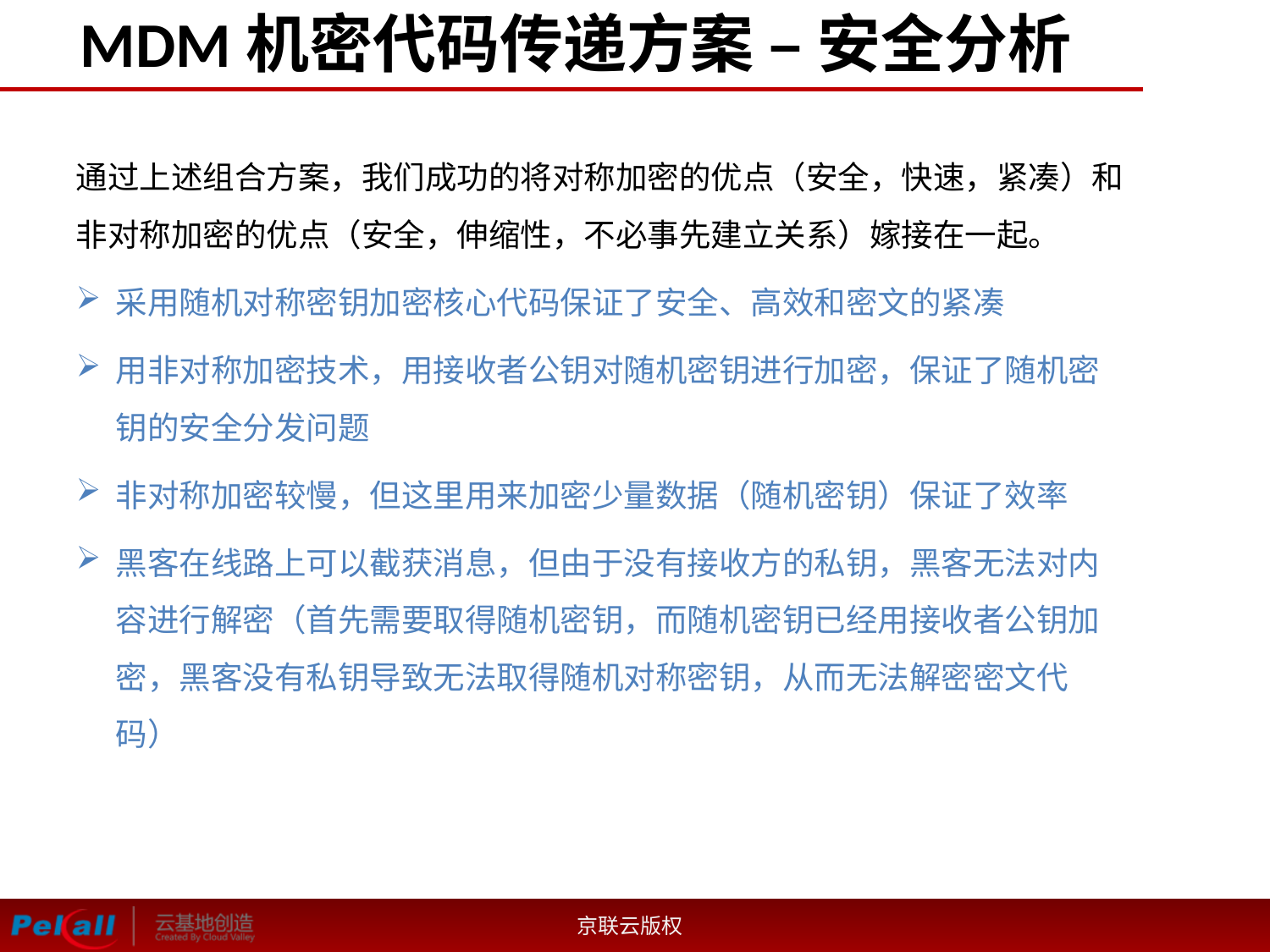

# MDM机密代码传递方案 – 安全分析
通过上述组合方案，我们成功的将对称加密的优点（安全，快速，紧凑）和非对称加密的优点（安全，伸缩性，不必事先建立关系）嫁接在一起。
采用随机对称密钥加密核心代码保证了安全、高效和密文的紧凑
用非对称加密技术，用接收者公钥对随机密钥进行加密，保证了随机密钥的安全分发问题
非对称加密较慢，但这里用来加密少量数据（随机密钥）保证了效率
黑客在线路上可以截获消息，但由于没有接收方的私钥，黑客无法对内容进行解密（首先需要取得随机密钥，而随机密钥已经用接收者公钥加密，黑客没有私钥导致无法取得随机对称密钥，从而无法解密密文代码）